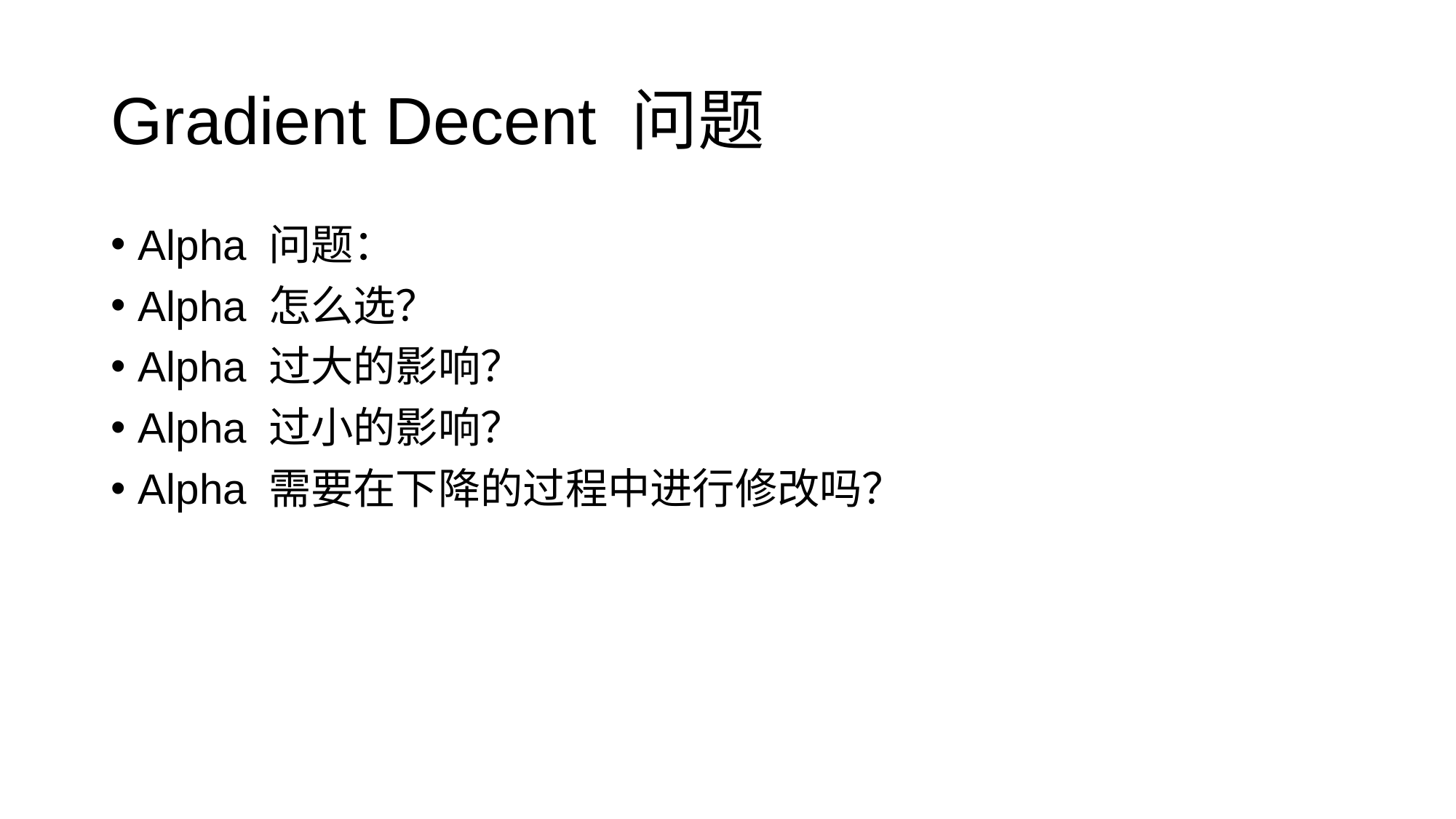

# Gradient Decent 问题
Alpha 问题：
Alpha 怎么选？
Alpha 过大的影响？
Alpha 过小的影响？
Alpha 需要在下降的过程中进行修改吗？